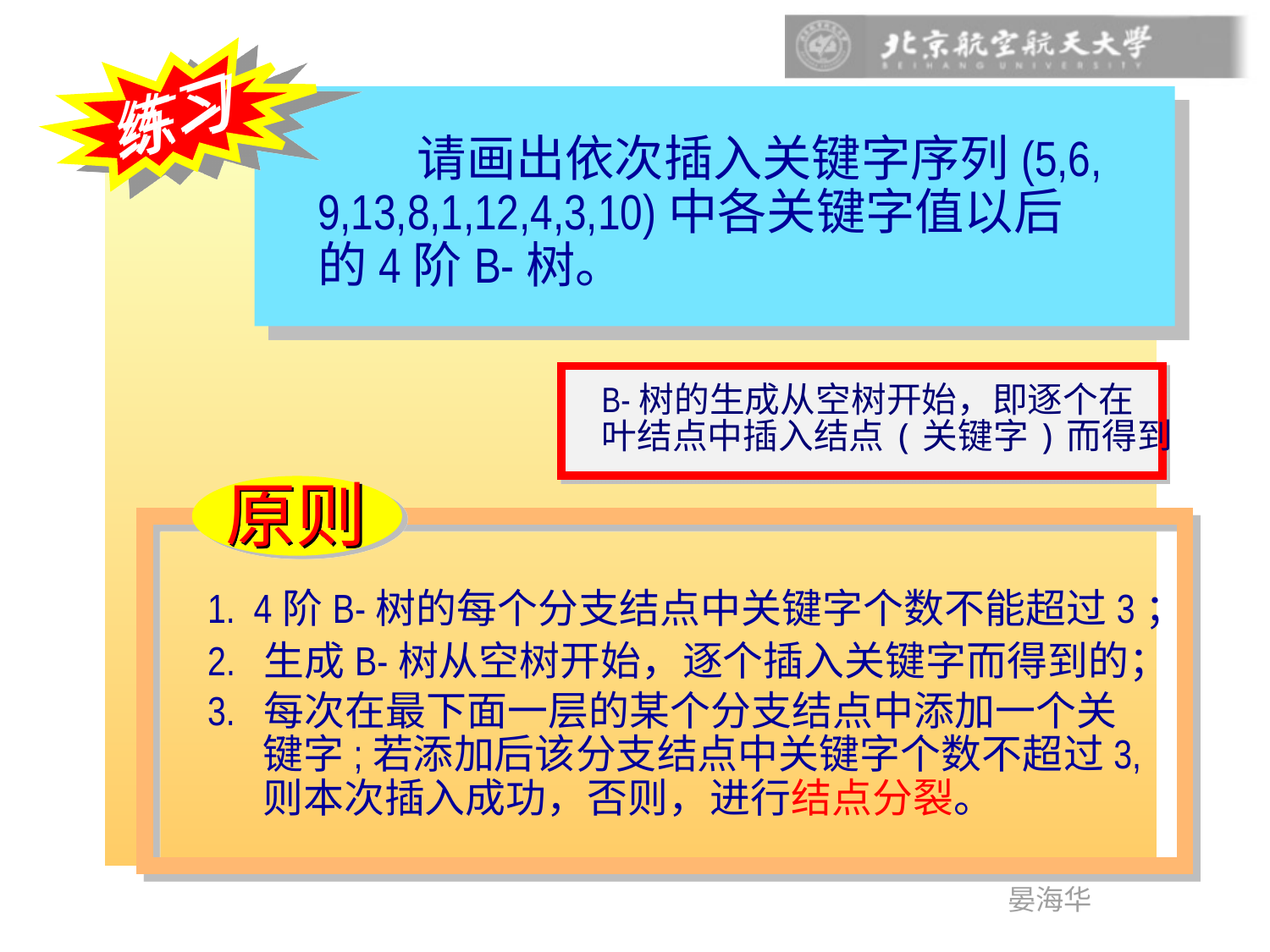

练习

        请画出依次插入关键字序列(5,6,
9,13,8,1,12,4,3,10)中各关键字值以后
的4阶B-树。

B-树的生成从空树开始，即逐个在
叶结点中插入结点(关键字)而得到
原则

1.  4阶B-树的每个分支结点中关键字个数不能超过3；
2.  生成B-树从空树开始，逐个插入关键字而得到的；
3.  每次在最下面一层的某个分支结点中添加一个关
     键字;若添加后该分支结点中关键字个数不超过3,
     则本次插入成功，否则，进行结点分裂。